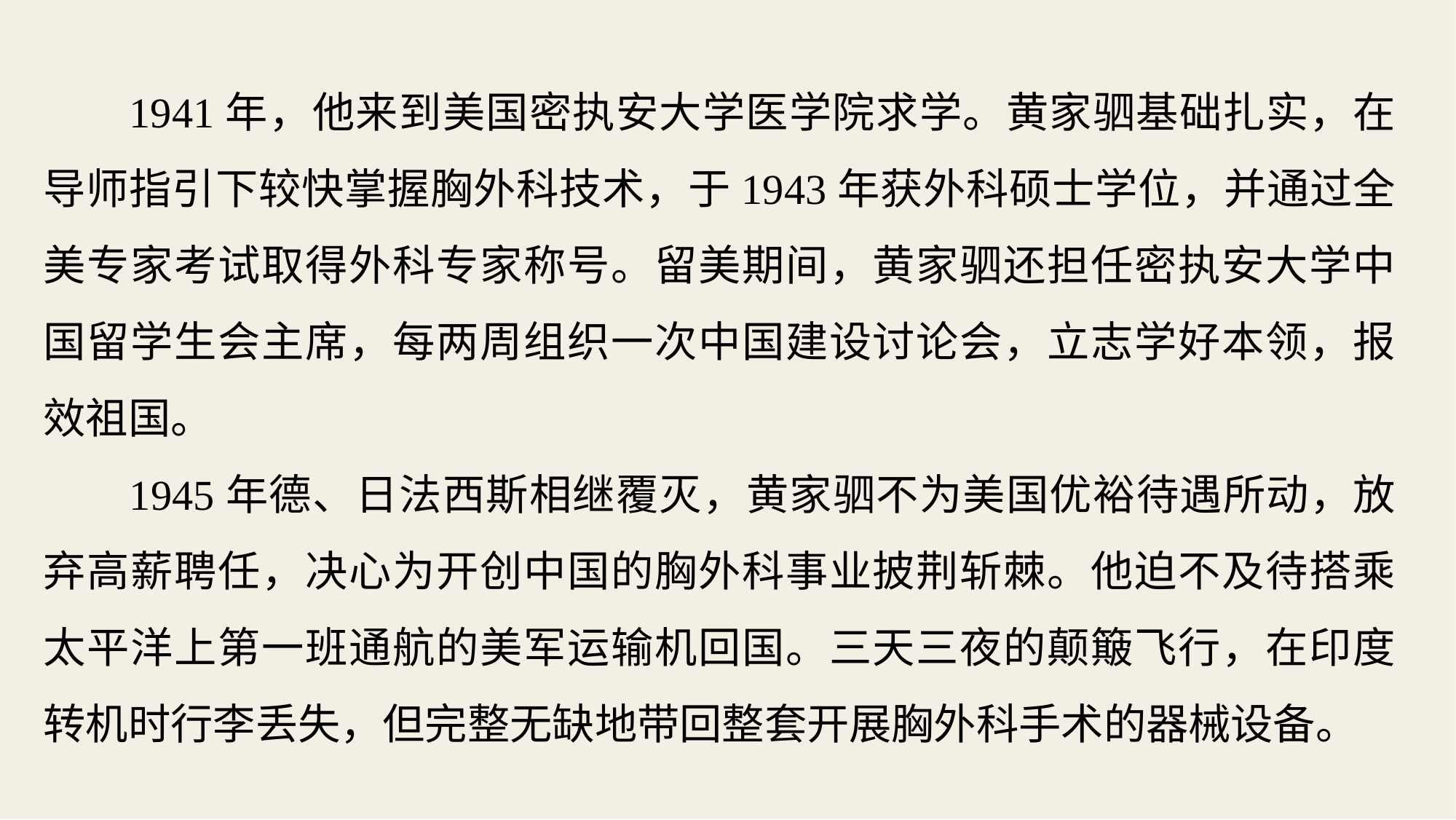

1941年，他来到美国密执安大学医学院求学。黄家驷基础扎实，在导师指引下较快掌握胸外科技术，于1943年获外科硕士学位，并通过全美专家考试取得外科专家称号。留美期间，黄家驷还担任密执安大学中国留学生会主席，每两周组织一次中国建设讨论会，立志学好本领，报效祖国。
1945年德、日法西斯相继覆灭，黄家驷不为美国优裕待遇所动，放弃高薪聘任，决心为开创中国的胸外科事业披荆斩棘。他迫不及待搭乘太平洋上第一班通航的美军运输机回国。三天三夜的颠簸飞行，在印度转机时行李丢失，但完整无缺地带回整套开展胸外科手术的器械设备。